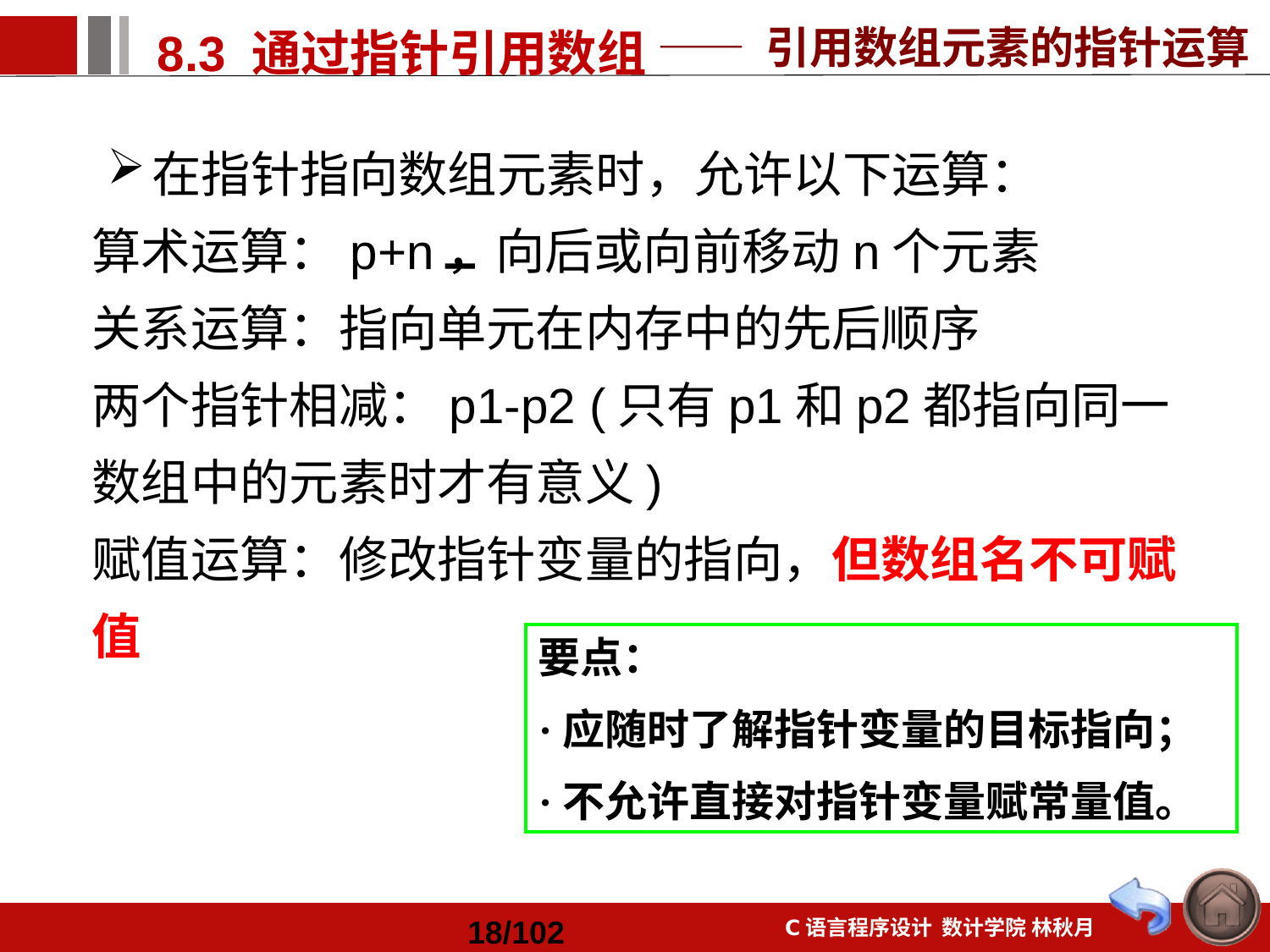

—— 引用数组元素的指针运算
在指针指向数组元素时，允许以下运算：
算术运算：p+n，向后或向前移动n个元素
关系运算：指向单元在内存中的先后顺序
两个指针相减：p1-p2 (只有p1和p2都指向同一数组中的元素时才有意义)
赋值运算：修改指针变量的指向，但数组名不可赋值

要点：
·应随时了解指针变量的目标指向；
·不允许直接对指针变量赋常量值。